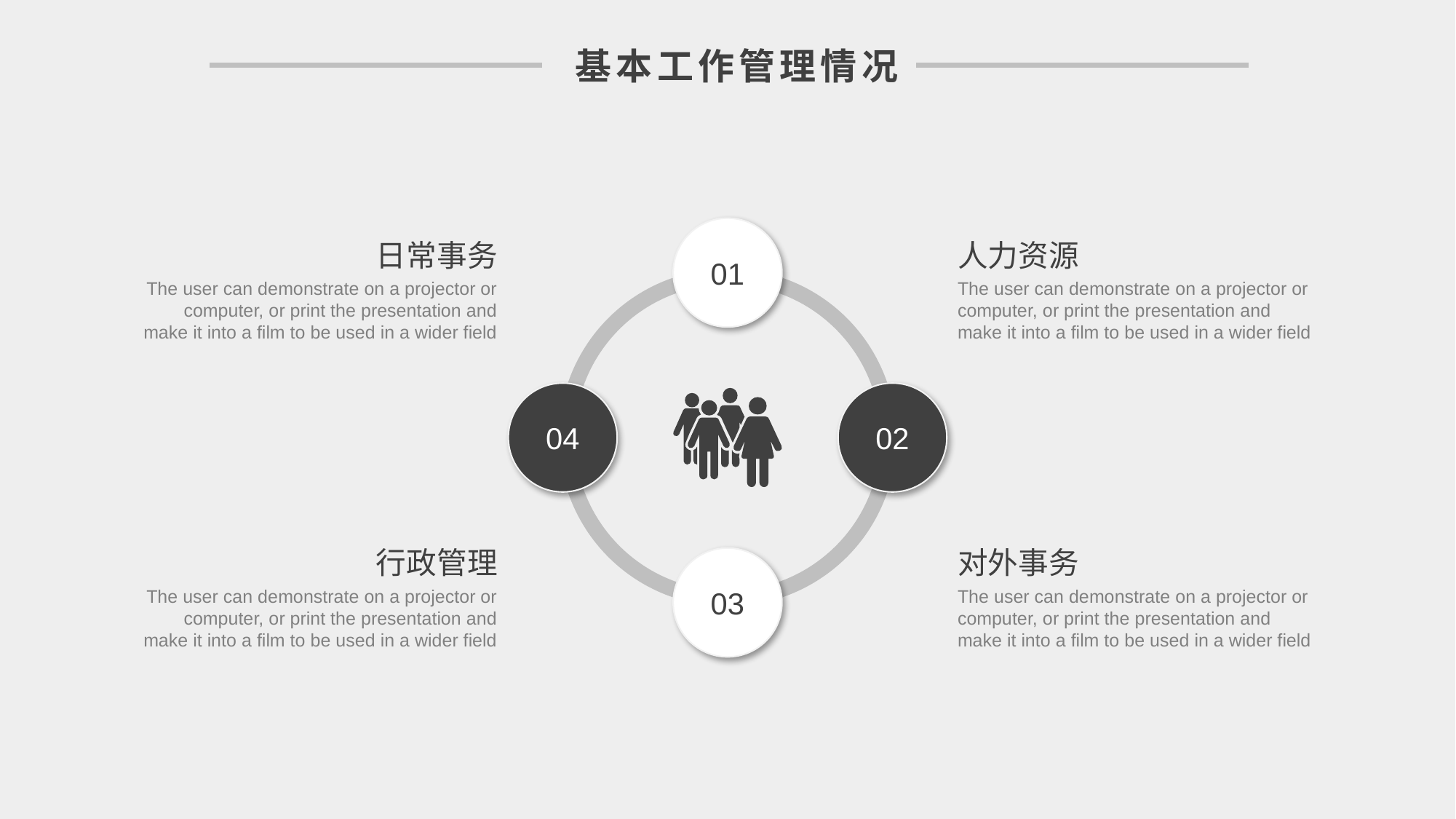

基本工作管理情况
01

04
02

03
日常事务
The user can demonstrate on a projector or computer, or print the presentation and make it into a film to be used in a wider field
人力资源
The user can demonstrate on a projector or computer, or print the presentation and make it into a film to be used in a wider field
行政管理
The user can demonstrate on a projector or computer, or print the presentation and make it into a film to be used in a wider field
对外事务
The user can demonstrate on a projector or computer, or print the presentation and make it into a film to be used in a wider field